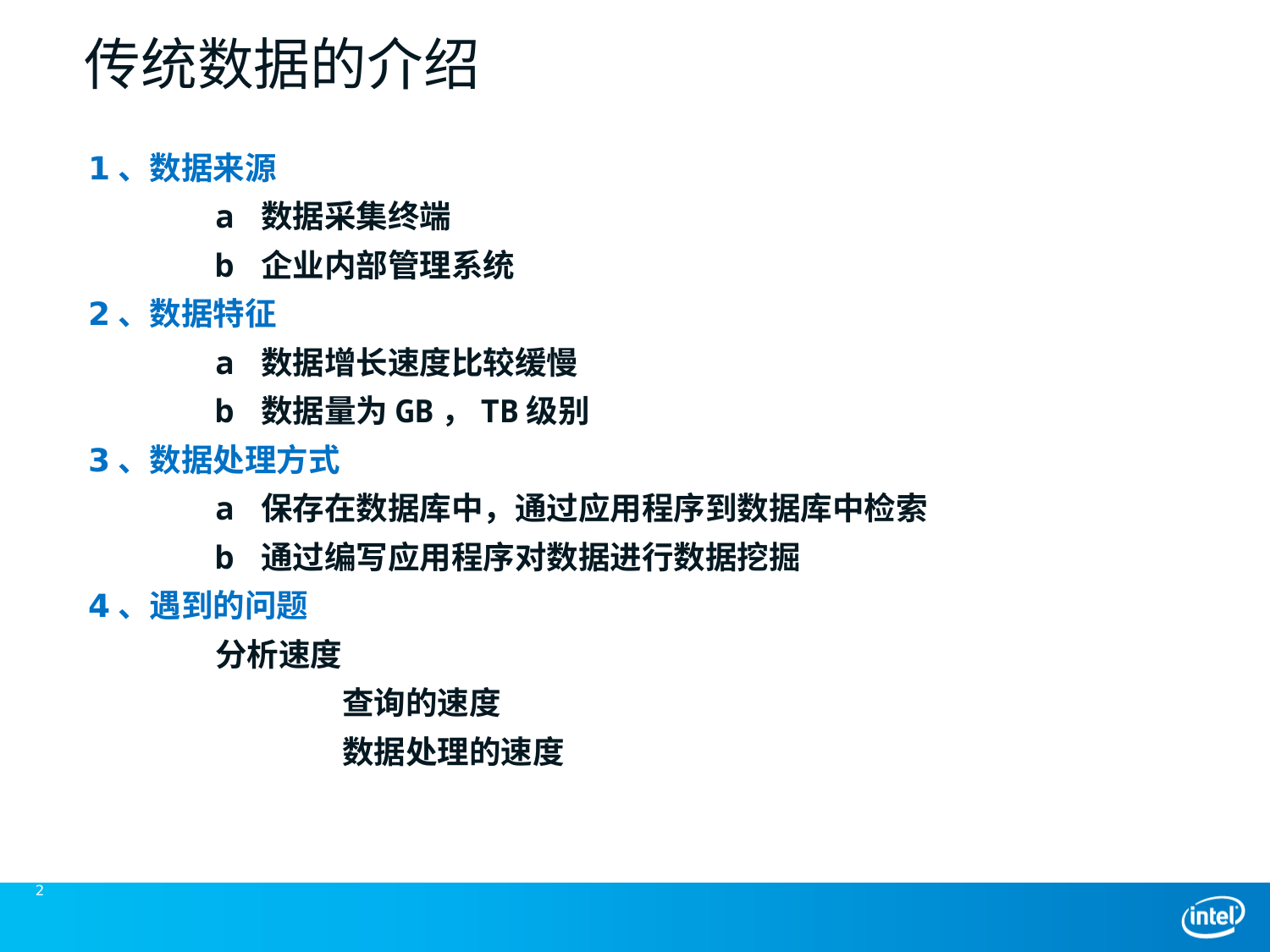

传统数据的介绍
1、数据来源
	a 数据采集终端
	b 企业内部管理系统
2、数据特征
	a 数据增长速度比较缓慢
	b 数据量为GB，TB级别
3、数据处理方式
	a 保存在数据库中，通过应用程序到数据库中检索
	b 通过编写应用程序对数据进行数据挖掘
4、遇到的问题
	分析速度
		查询的速度
		数据处理的速度

2